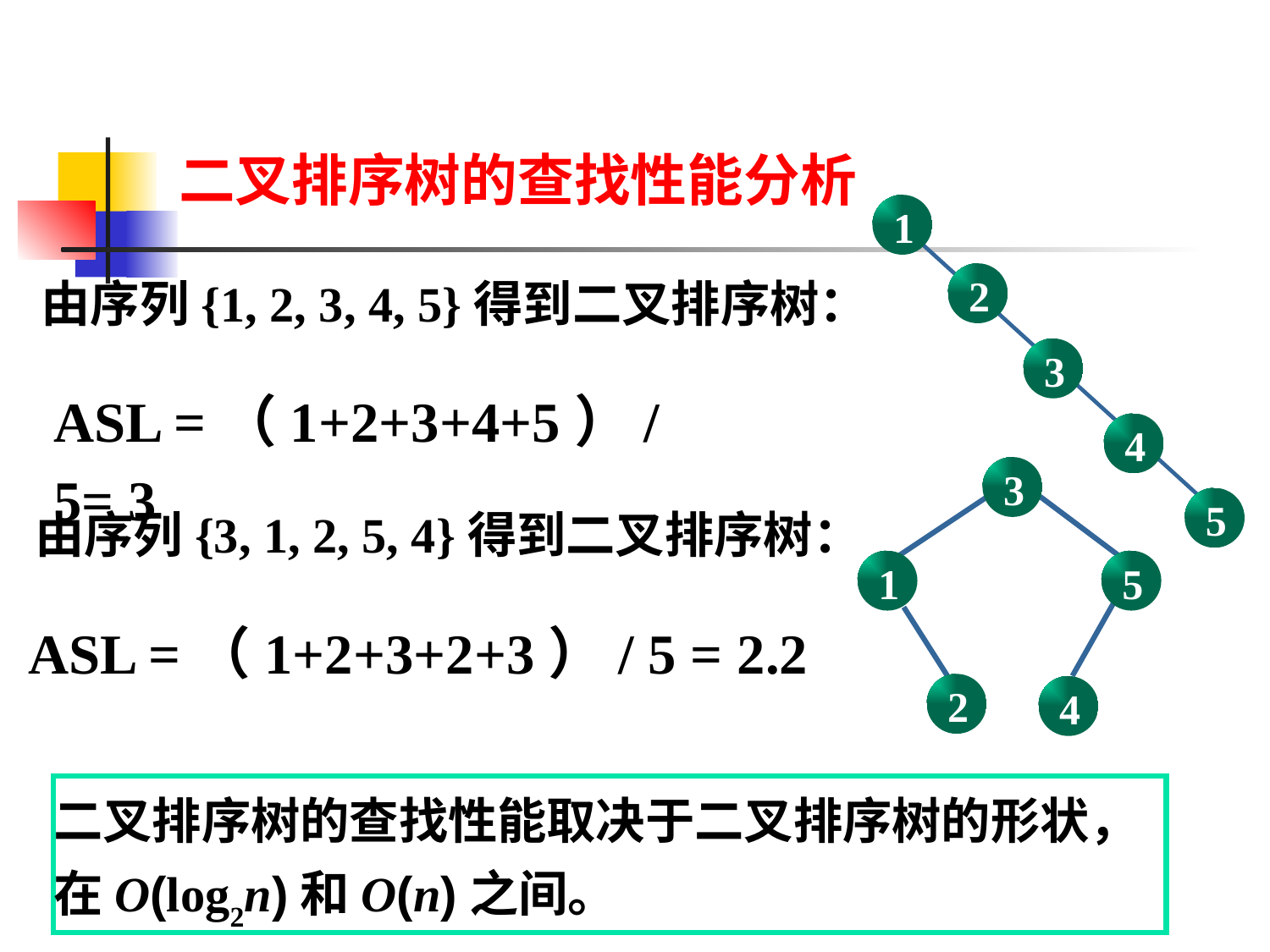

二叉排序树的查找性能分析

1

2

3

4

5
由序列{1, 2, 3, 4, 5}得到二叉排序树：
ASL =（1+2+3+4+5）/ 5= 3

3

1
5

2
4
由序列{3, 1, 2, 5, 4}得到二叉排序树：
ASL =（1+2+3+2+3）/ 5 = 2.2
二叉排序树的查找性能取决于二叉排序树的形状，在O(log2n)和O(n)之间。